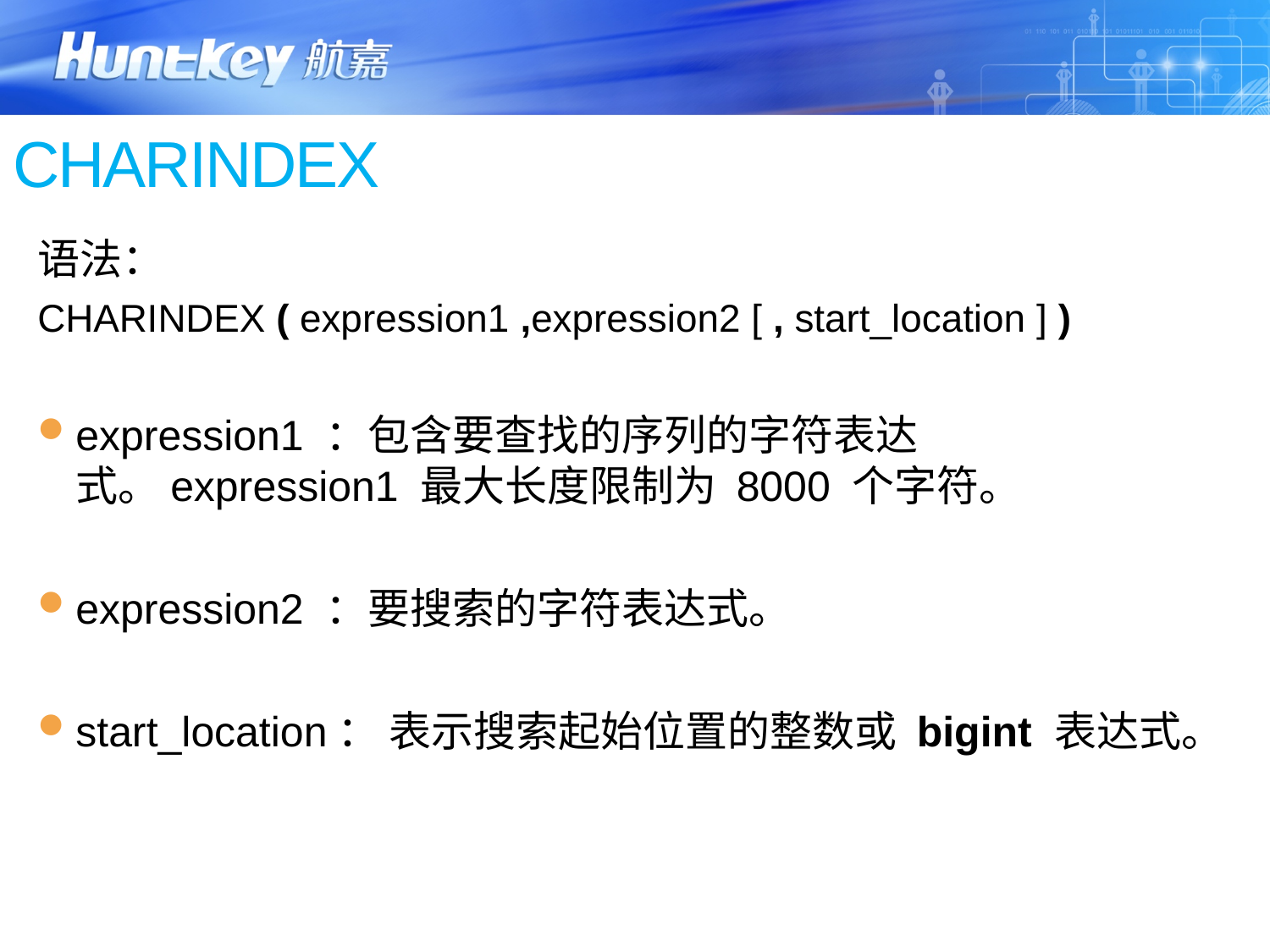

# CHARINDEX
语法：
CHARINDEX ( expression1 ,expression2 [ , start_location ] )

expression1 ：包含要查找的序列的字符表达式。expression1 最大长度限制为 8000 个字符。

expression2 ：要搜索的字符表达式。

start_location： 表示搜索起始位置的整数或 bigint 表达式。